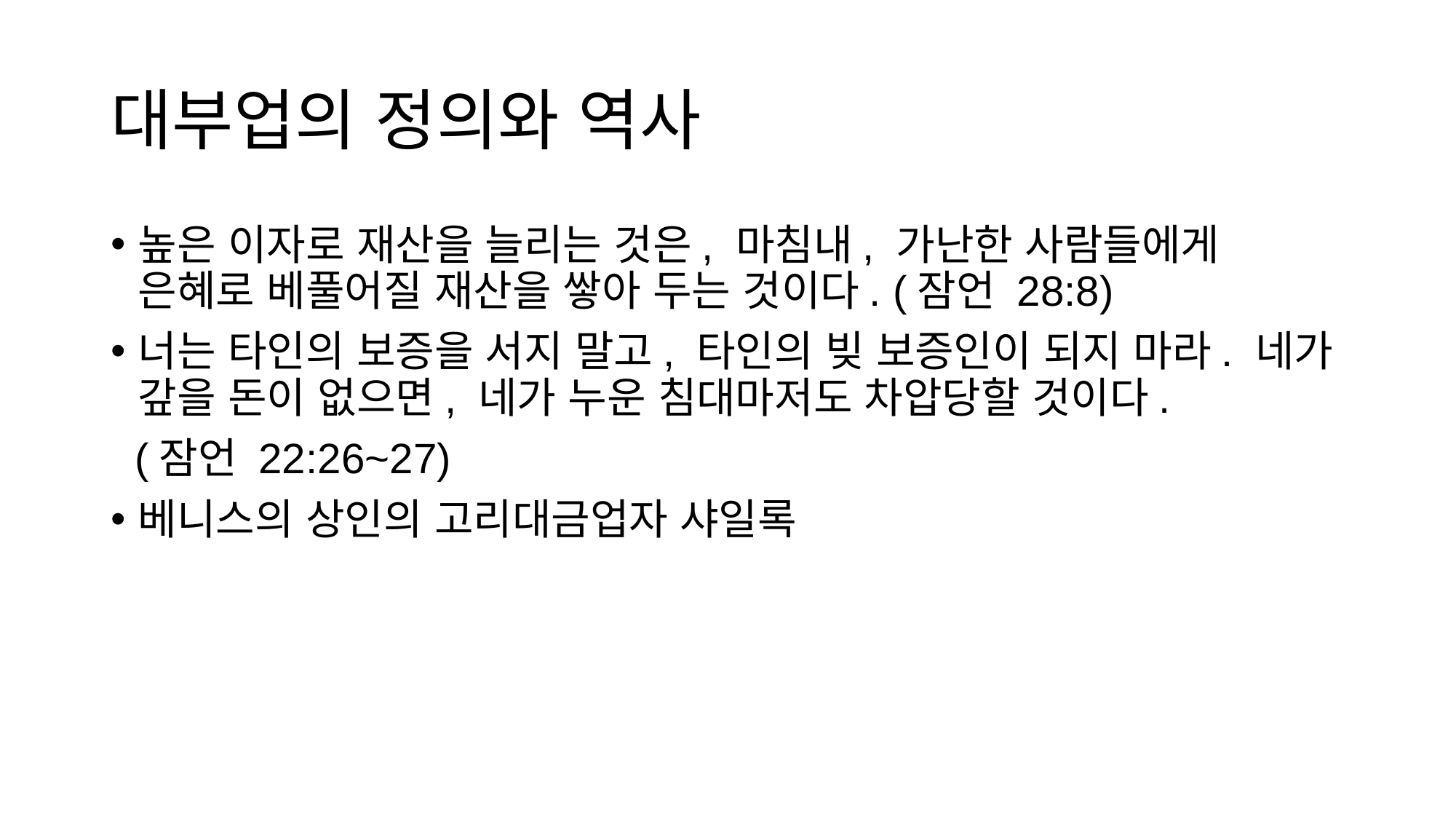

# 대부업의 정의와 역사
높은 이자로 재산을 늘리는 것은, 마침내, 가난한 사람들에게 은혜로 베풀어질 재산을 쌓아 두는 것이다. (잠언 28:8)
너는 타인의 보증을 서지 말고, 타인의 빚 보증인이 되지 마라. 네가 갚을 돈이 없으면, 네가 누운 침대마저도 차압당할 것이다.
  (잠언 22:26~27)
베니스의 상인의 고리대금업자 샤일록